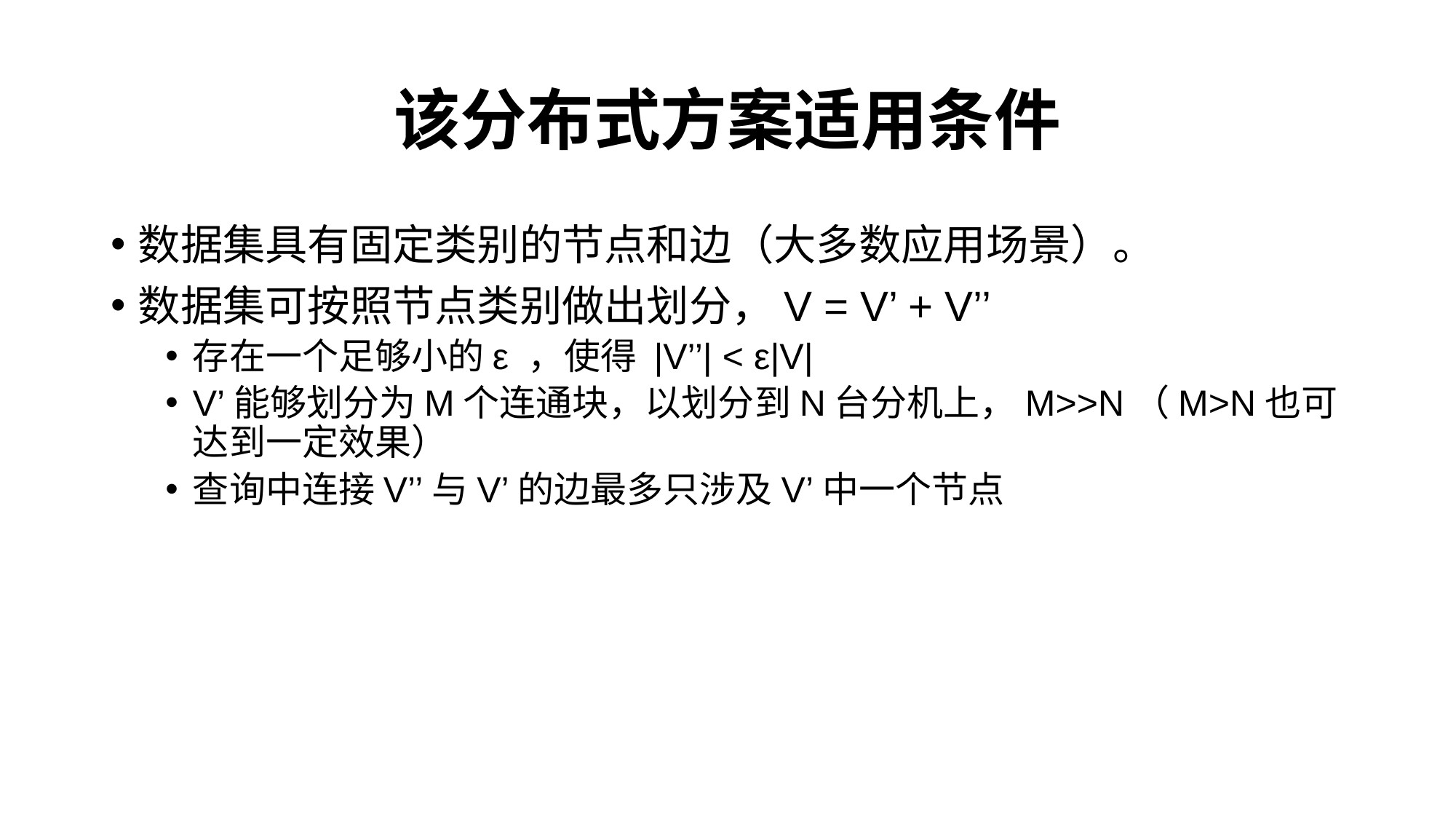

# 该分布式方案适用条件
数据集具有固定类别的节点和边（大多数应用场景）。
数据集可按照节点类别做出划分，V = V’ + V’’
存在一个足够小的ε ，使得 |V’’| < ε|V|
V’能够划分为M个连通块，以划分到N台分机上，M>>N（M>N也可达到一定效果）
查询中连接V’’与V’的边最多只涉及V’中一个节点